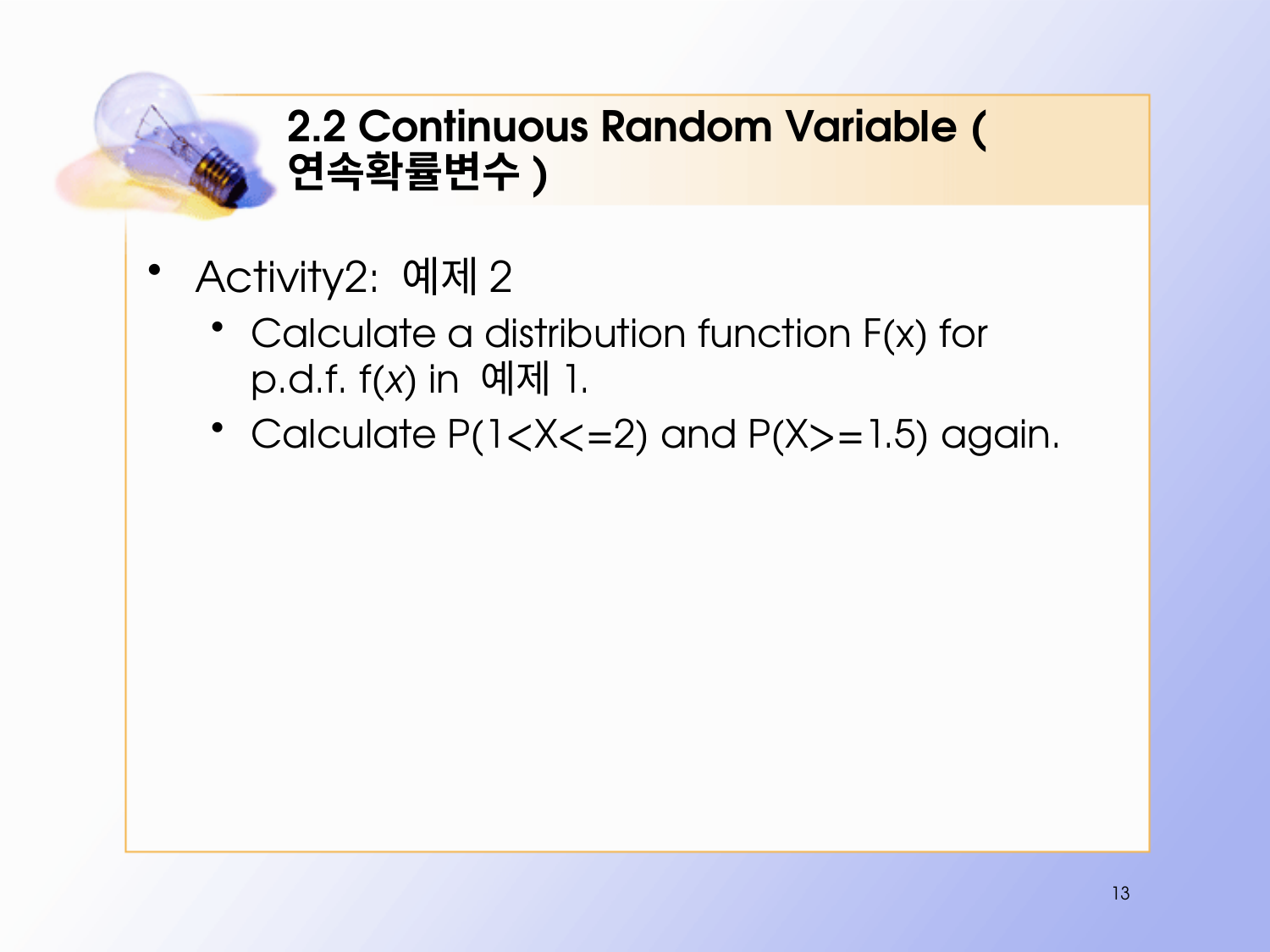

# 2.2 Continuous Random Variable (연속확률변수)
Activity2: 예제2
Calculate a distribution function F(x) for  p.d.f. f(x) in 예제1.
Calculate P(1<X<=2) and P(X>=1.5) again.
13